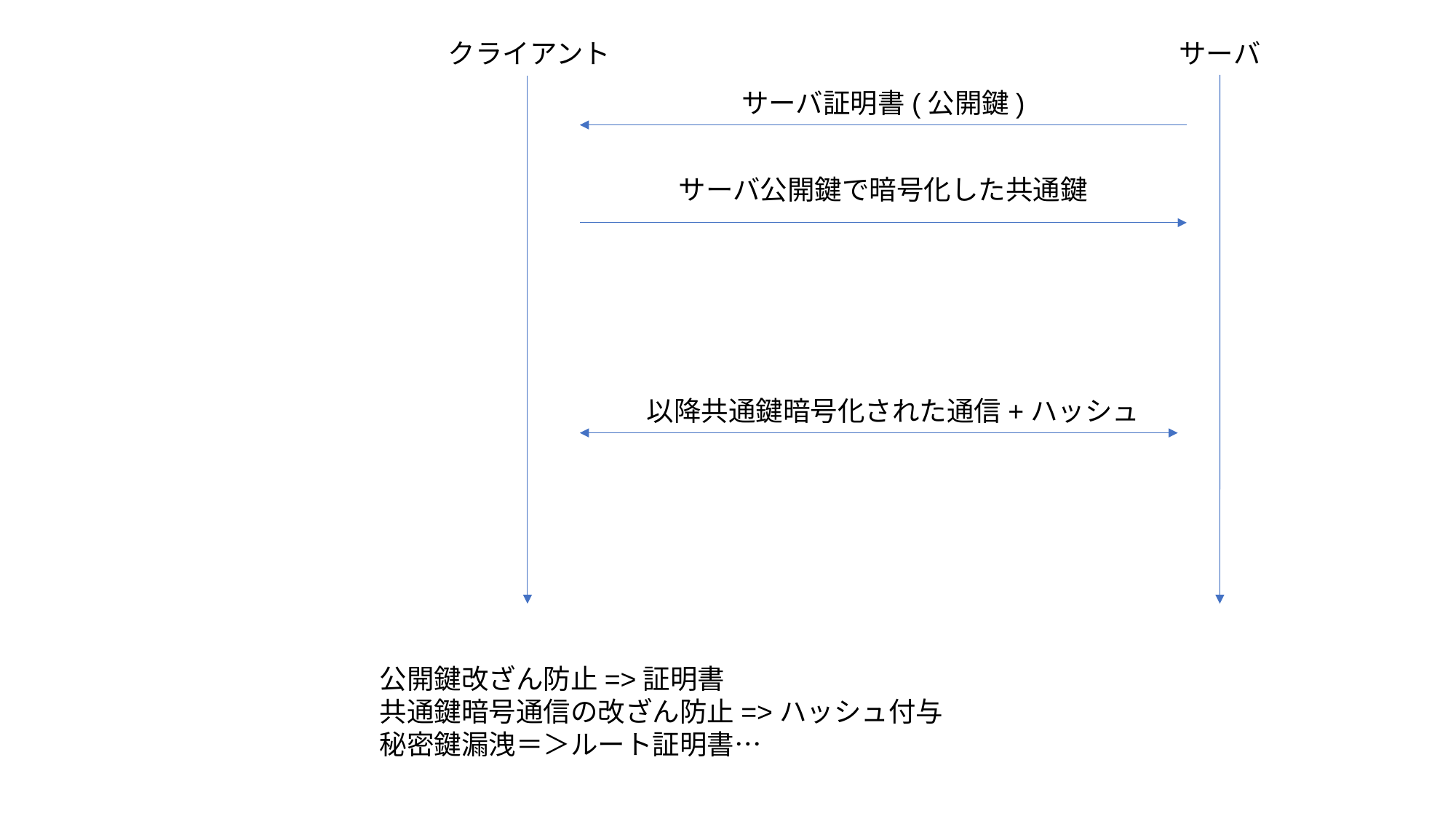

クライアント
サーバ
サーバ証明書(公開鍵)
サーバ公開鍵で暗号化した共通鍵
以降共通鍵暗号化された通信+ハッシュ
公開鍵改ざん防止=>証明書
共通鍵暗号通信の改ざん防止=>ハッシュ付与
秘密鍵漏洩＝＞ルート証明書…